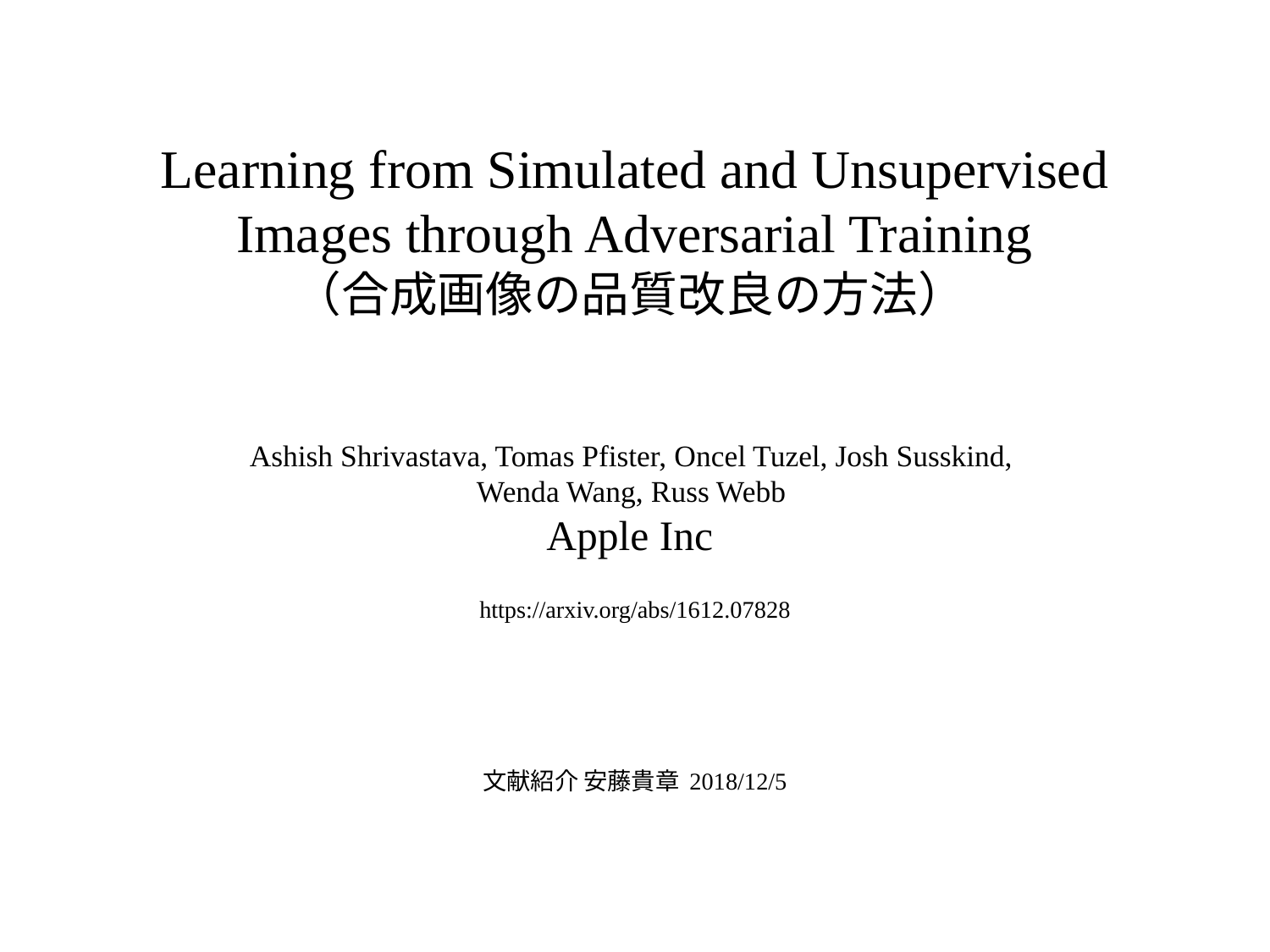

# Learning from Simulated and Unsupervised Images through Adversarial Training （合成画像の品質改良の方法） Ashish Shrivastava, Tomas Pfister, Oncel Tuzel, Josh Susskind, Wenda Wang, Russ Webb Apple Inc https://arxiv.org/abs/1612.07828 文献紹介 安藤貴章 2018/12/5